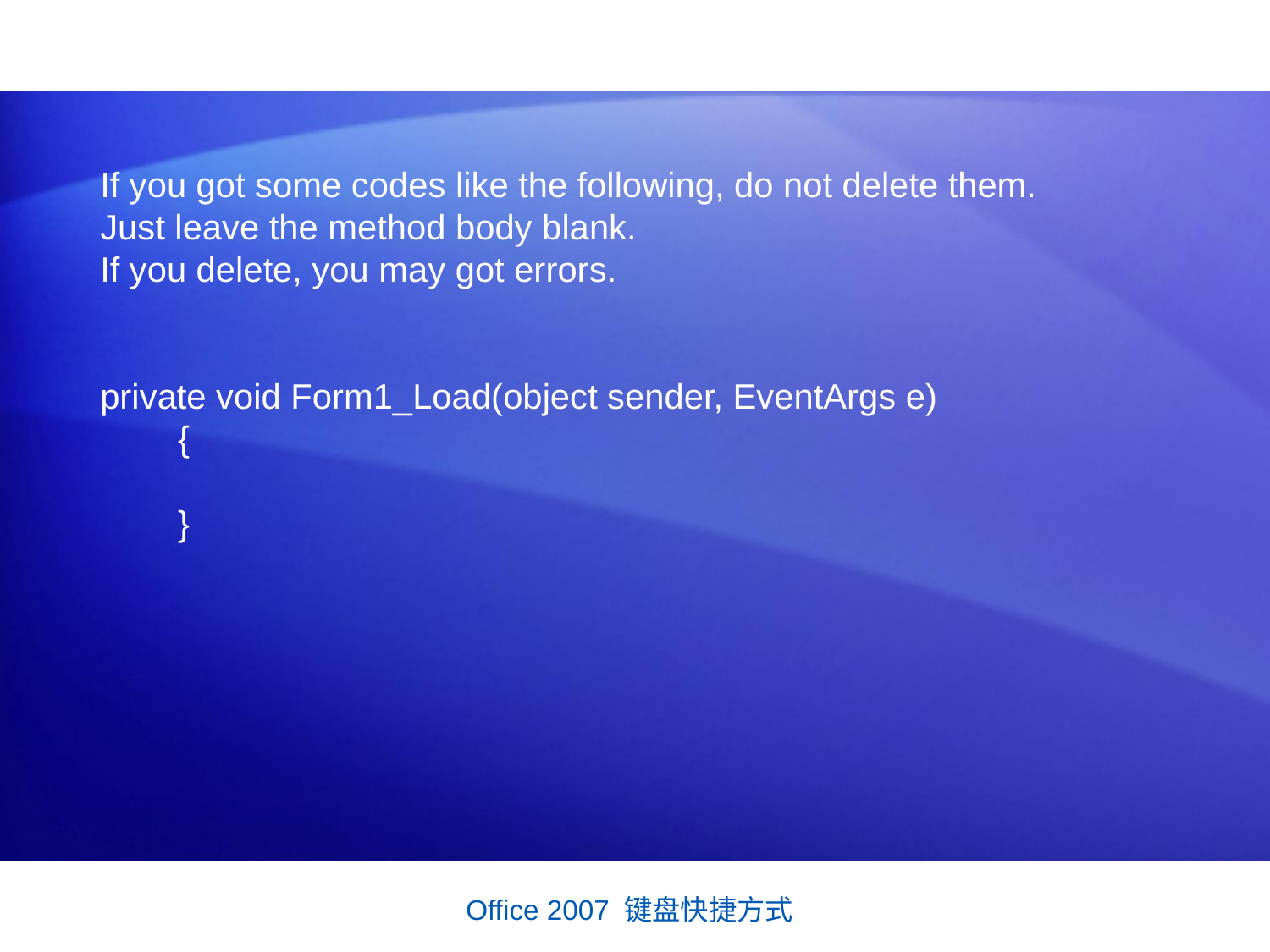

If you got some codes like the following, do not delete them. Just leave the method body blank.
If you delete, you may got errors.

private void Form1_Load(object sender, EventArgs e)
        {

        }
Office 2007 键盘快捷方式